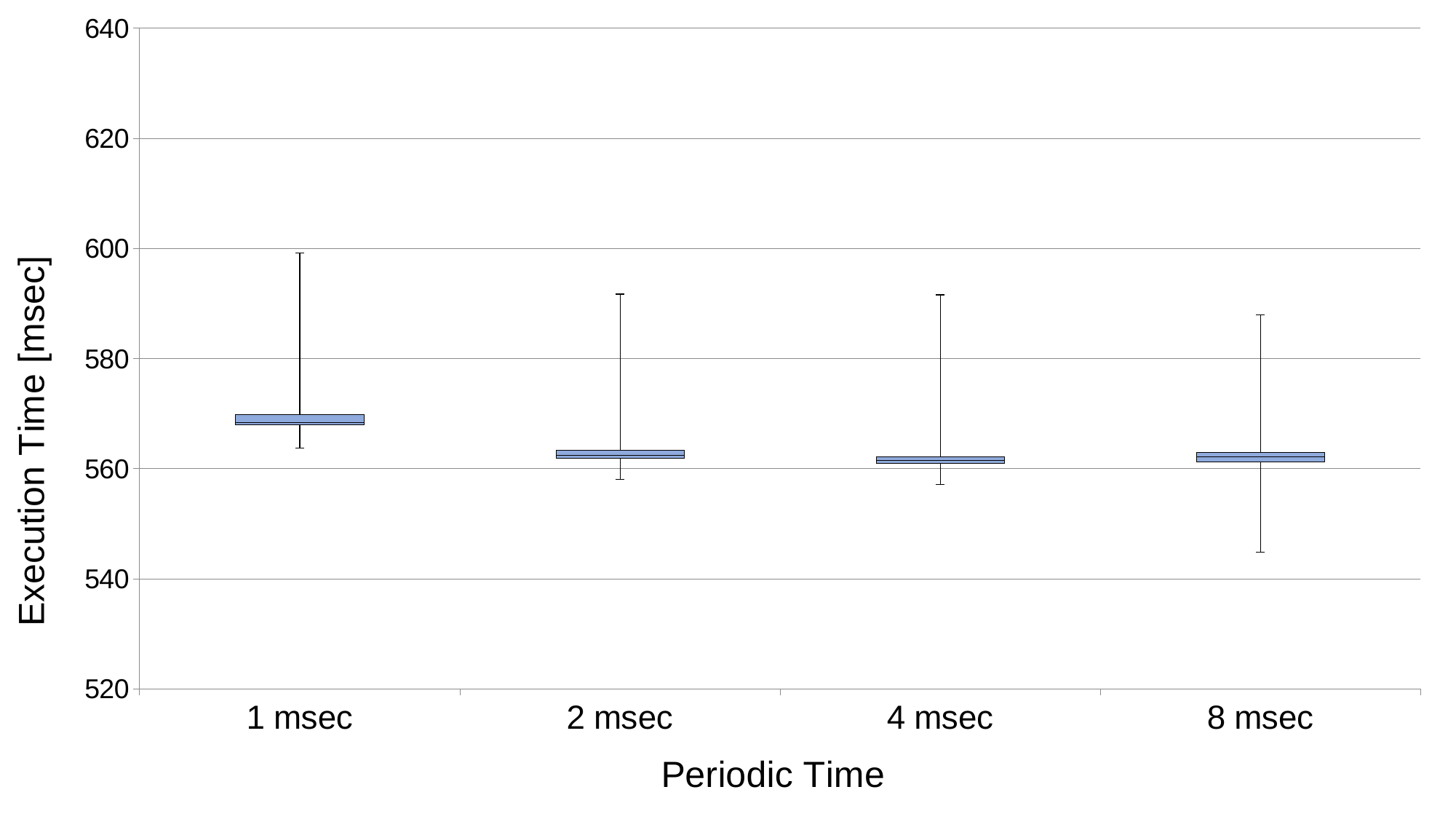

### Chart

| Category | 箱の境界1 | 中央線 | 箱の境界2 |
|---|---|---|---|
| 1 msec | 567.95325 | 0.4652499999999691 | 1.4080000000000155 |
| 2 msec | 561.935 | 0.5375000000000227 | 0.8537500000001046 |
| 4 msec | 561.001 | 0.5095000000001164 | 0.65625 |
| 8 msec | 561.2075 | 1.0015000000000782 | 0.75649999999996 |